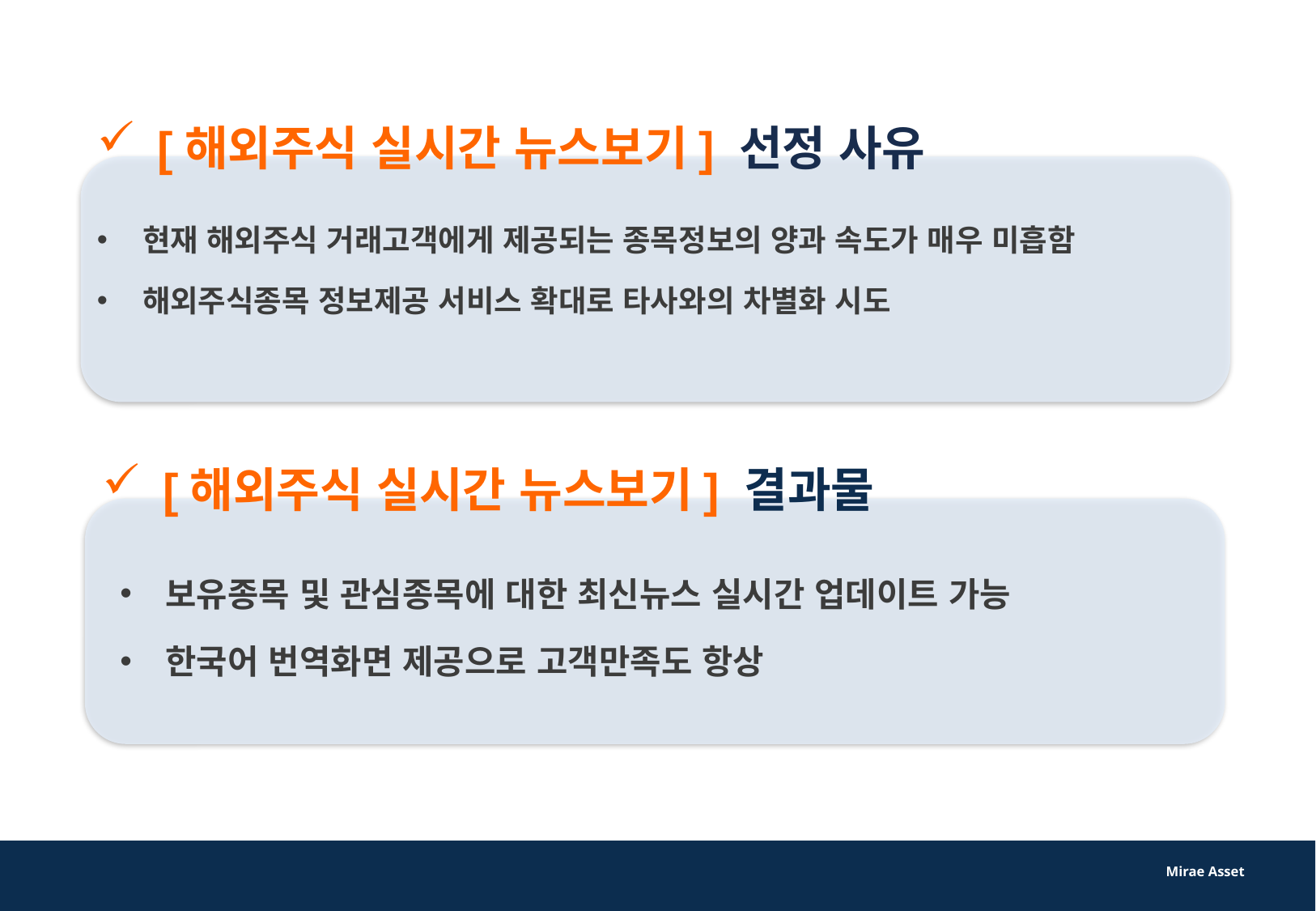

# [해외주식 실시간 뉴스보기] 선정 사유

현재 해외주식 거래고객에게 제공되는 종목정보의 양과 속도가 매우 미흡함
해외주식종목 정보제공 서비스 확대로 타사와의 차별화 시도
[해외주식 실시간 뉴스보기] 결과물

보유종목 및 관심종목에 대한 최신뉴스 실시간 업데이트 가능
한국어 번역화면 제공으로 고객만족도 항상